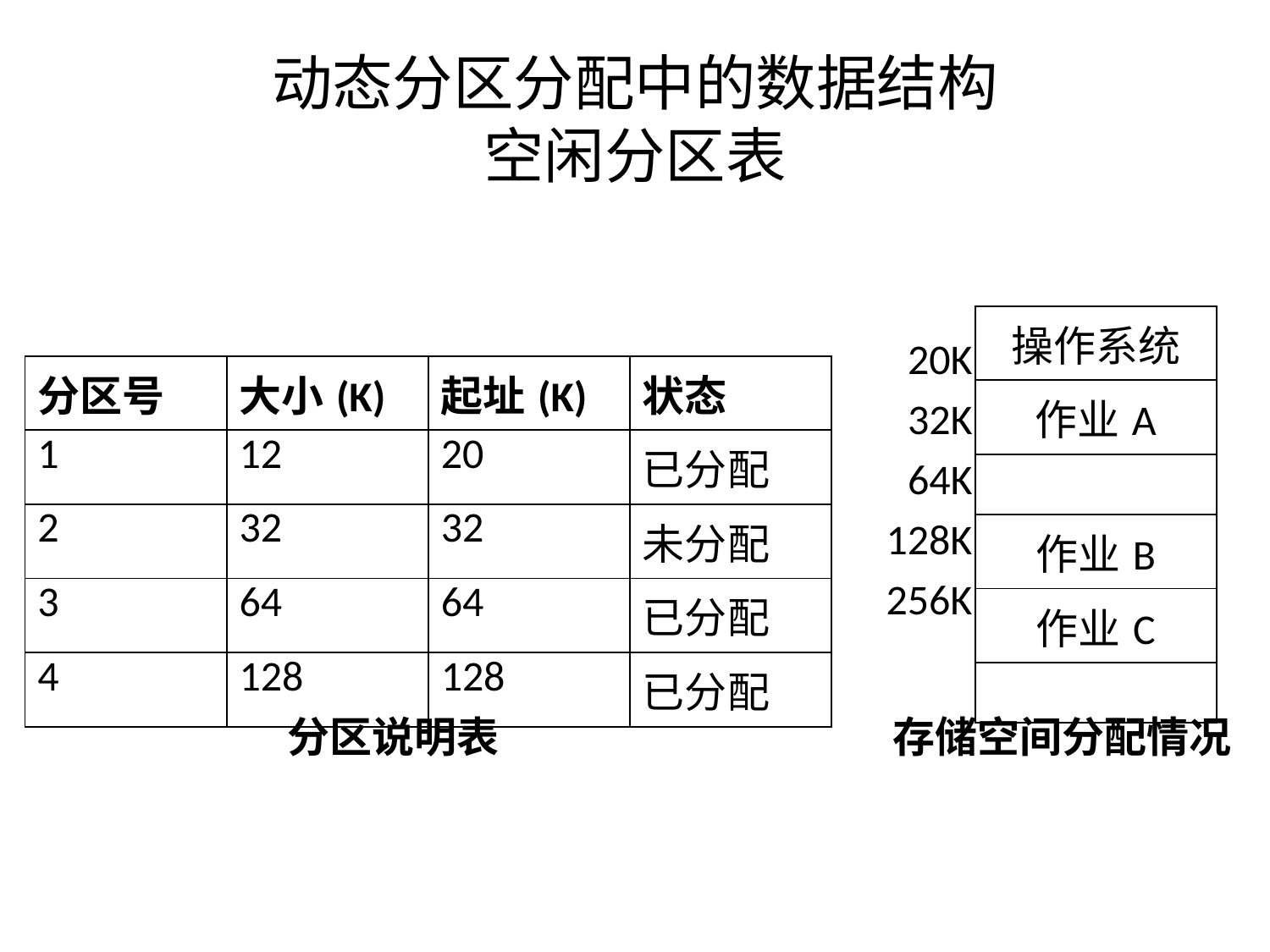

# 动态分区分配中的数据结构 空闲分区表
| 操作系统 |
| --- |
| 作业A |
|  |
| 作业B |
| 作业C |
|  |
| 20K |
| --- |
| 32K |
| 64K |
| 128K |
| 256K |
|  |
| 分区号 | 大小(K) | 起址(K) | 状态 |
| --- | --- | --- | --- |
| 1 | 12 | 20 | 已分配 |
| 2 | 32 | 32 | 未分配 |
| 3 | 64 | 64 | 已分配 |
| 4 | 128 | 128 | 已分配 |
存储空间分配情况
分区说明表